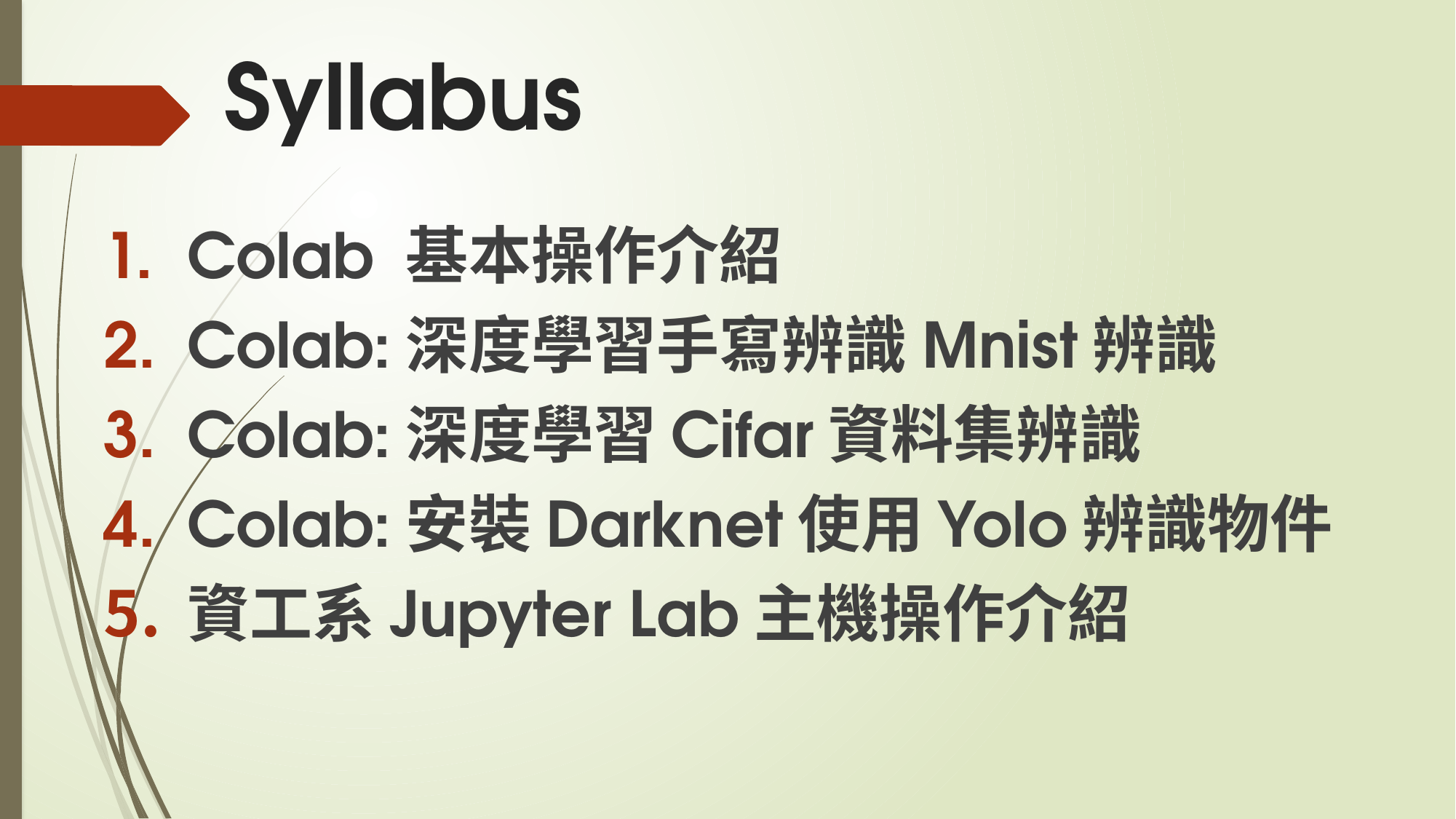

# Syllabus
Colab 基本操作介紹
Colab:深度學習手寫辨識Mnist辨識
Colab:深度學習Cifar資料集辨識
Colab:安裝Darknet使用Yolo辨識物件
資工系Jupyter Lab主機操作介紹